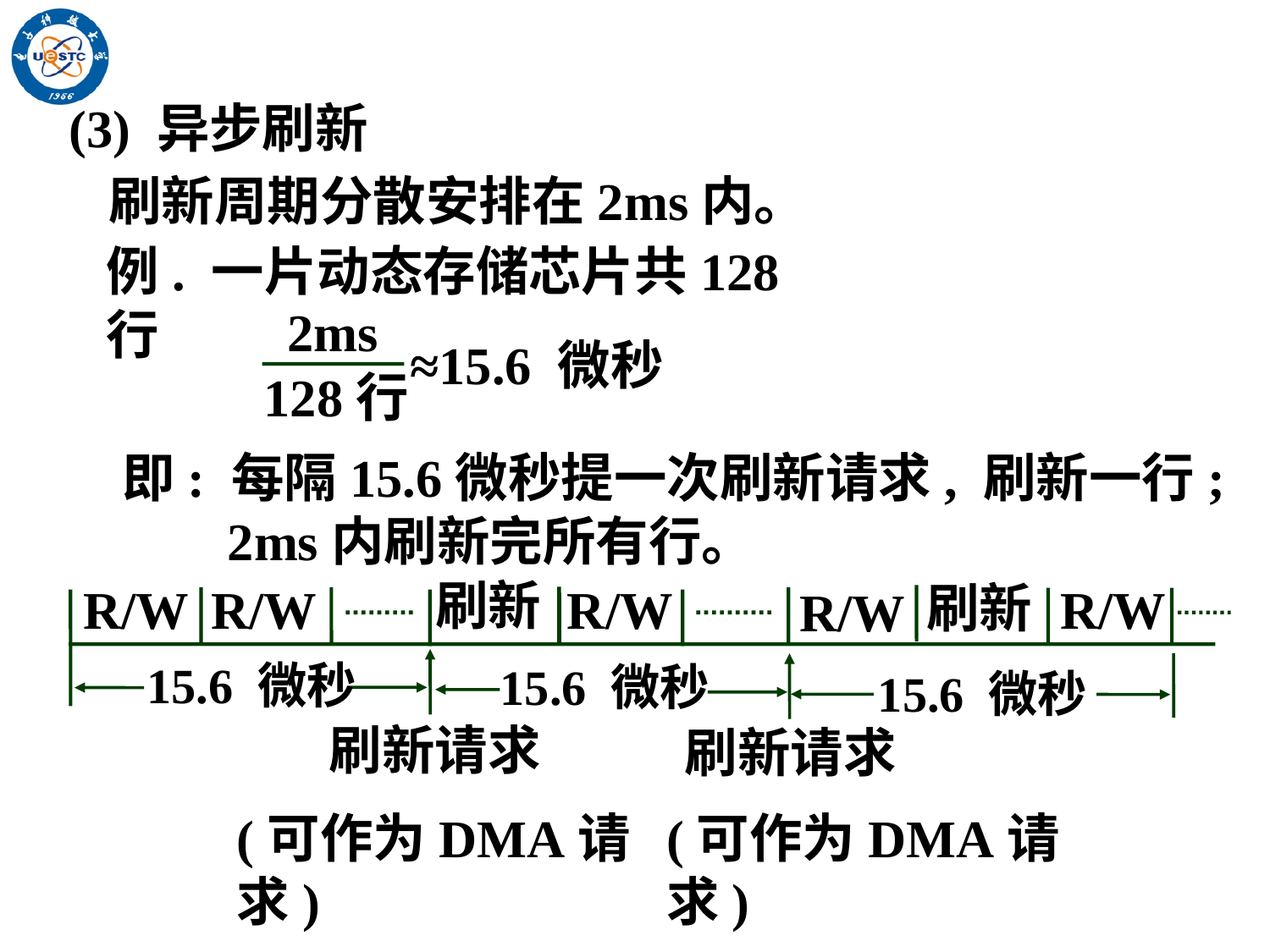

(3) 异步刷新
刷新周期分散安排在2ms内。
例. 一片动态存储芯片共128行
2ms
128行

≈15.6 微秒
即: 每隔15.6微秒提一次刷新请求, 刷新一行; 2ms内刷新完所有行。
刷新
刷新
R/W
R/W
R/W
R/W
R/W

15.6 微秒

15.6 微秒

15.6 微秒

刷新请求
刷新请求
(可作为DMA请求)
(可作为DMA请求)